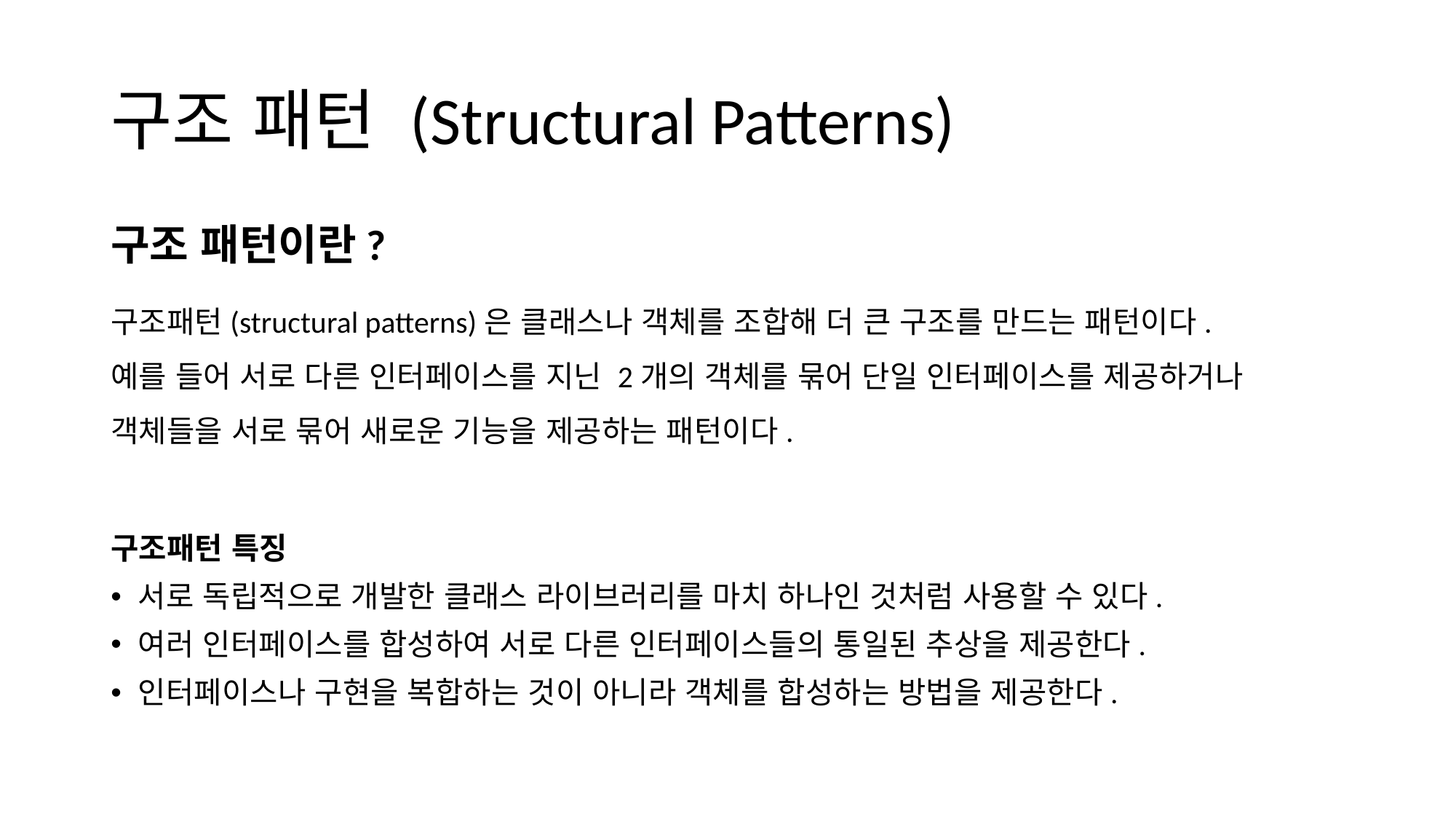

# 구조 패턴 (Structural Patterns)
구조 패턴이란?
구조패턴(structural patterns)은 클래스나 객체를 조합해 더 큰 구조를 만드는 패턴이다.
예를 들어 서로 다른 인터페이스를 지닌 2개의 객체를 묶어 단일 인터페이스를 제공하거나 객체들을 서로 묶어 새로운 기능을 제공하는 패턴이다.

구조패턴 특징
서로 독립적으로 개발한 클래스 라이브러리를 마치 하나인 것처럼 사용할 수 있다.
여러 인터페이스를 합성하여 서로 다른 인터페이스들의 통일된 추상을 제공한다.
인터페이스나 구현을 복합하는 것이 아니라 객체를 합성하는 방법을 제공한다.